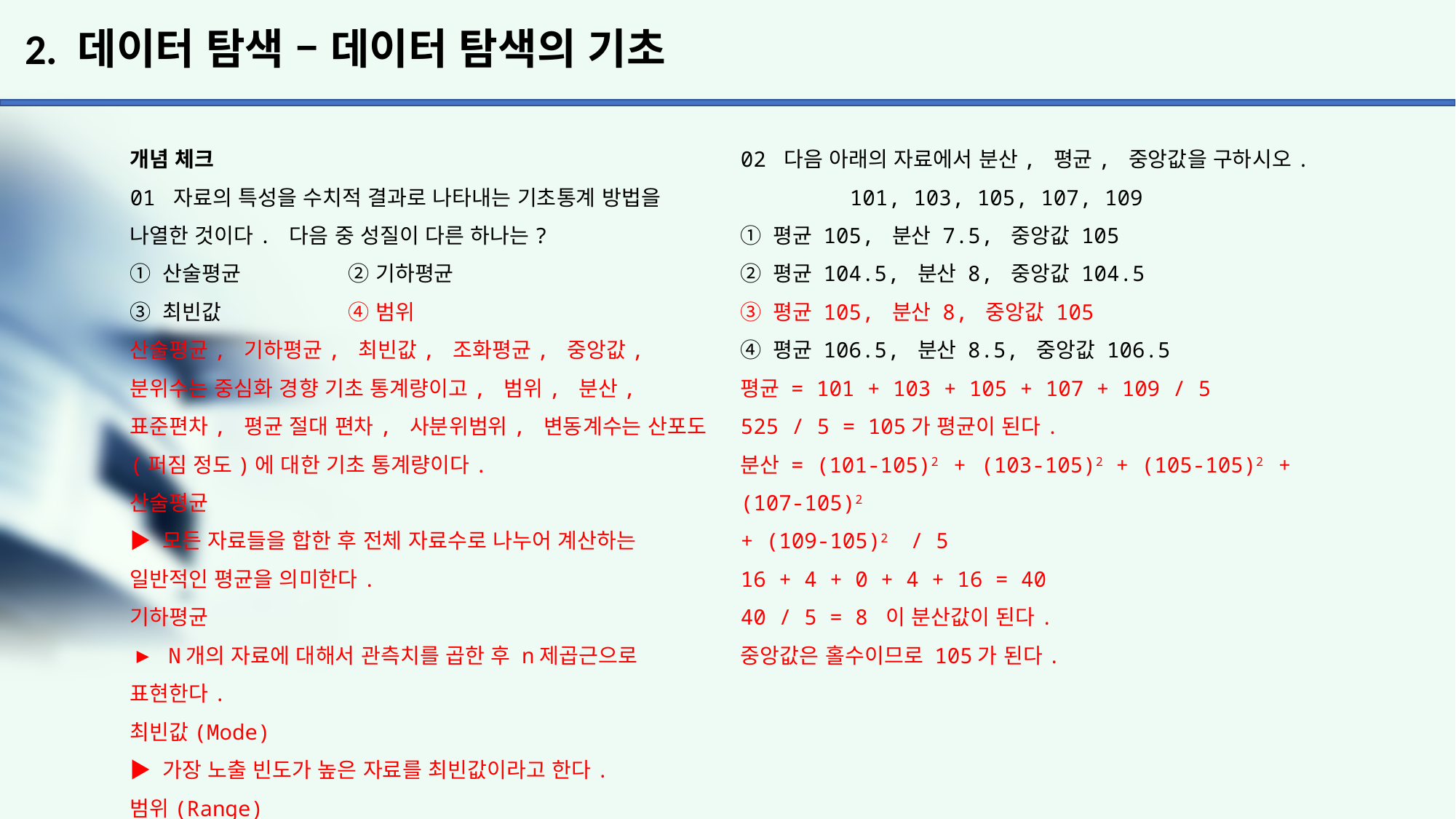

# 2. 데이터 탐색 – 데이터 탐색의 기초
개념 체크
01 자료의 특성을 수치적 결과로 나타내는 기초통계 방법을 나열한 것이다. 다음 중 성질이 다른 하나는?
① 산술평균	② 기하평균
③ 최빈값		④ 범위
산술평균, 기하평균, 최빈값, 조화평균, 중앙값, 분위수는 중심화 경향 기초 통계량이고, 범위, 분산, 표준편차, 평균 절대 편차, 사분위범위, 변동계수는 산포도(퍼짐 정도)에 대한 기초 통계량이다.
산술평균
▶ 모든 자료들을 합한 후 전체 자료수로 나누어 계산하는
일반적인 평균을 의미한다.
기하평균
▶ N개의 자료에 대해서 관측치를 곱한 후 n제곱근으로 표현한다.
최빈값(Mode)
▶ 가장 노출 빈도가 높은 자료를 최빈값이라고 한다.
범위(Range)
▶ 데이터 간의 최댓값과 최솟값의 차이를 나타내는 것으로
동일한 범위를 갖더라도 자료의 분포모양은 다를 수가 있음
에 유의해야 한다.
02 다음 아래의 자료에서 분산, 평균, 중앙값을 구하시오.
	101, 103, 105, 107, 109
① 평균 105, 분산 7.5, 중앙값 105
② 평균 104.5, 분산 8, 중앙값 104.5
③ 평균 105, 분산 8, 중앙값 105
④ 평균 106.5, 분산 8.5, 중앙값 106.5
평균 = 101 + 103 + 105 + 107 + 109 / 5
525 / 5 = 105가 평균이 된다.
분산 = (101-105)2  +  (103-105)2 + (105-105)2  + (107-105)2
+ (109-105)2   / 5
16 + 4 + 0 + 4 + 16 = 40
40 / 5 = 8 이 분산값이 된다.
중앙값은 홀수이므로 105가 된다.